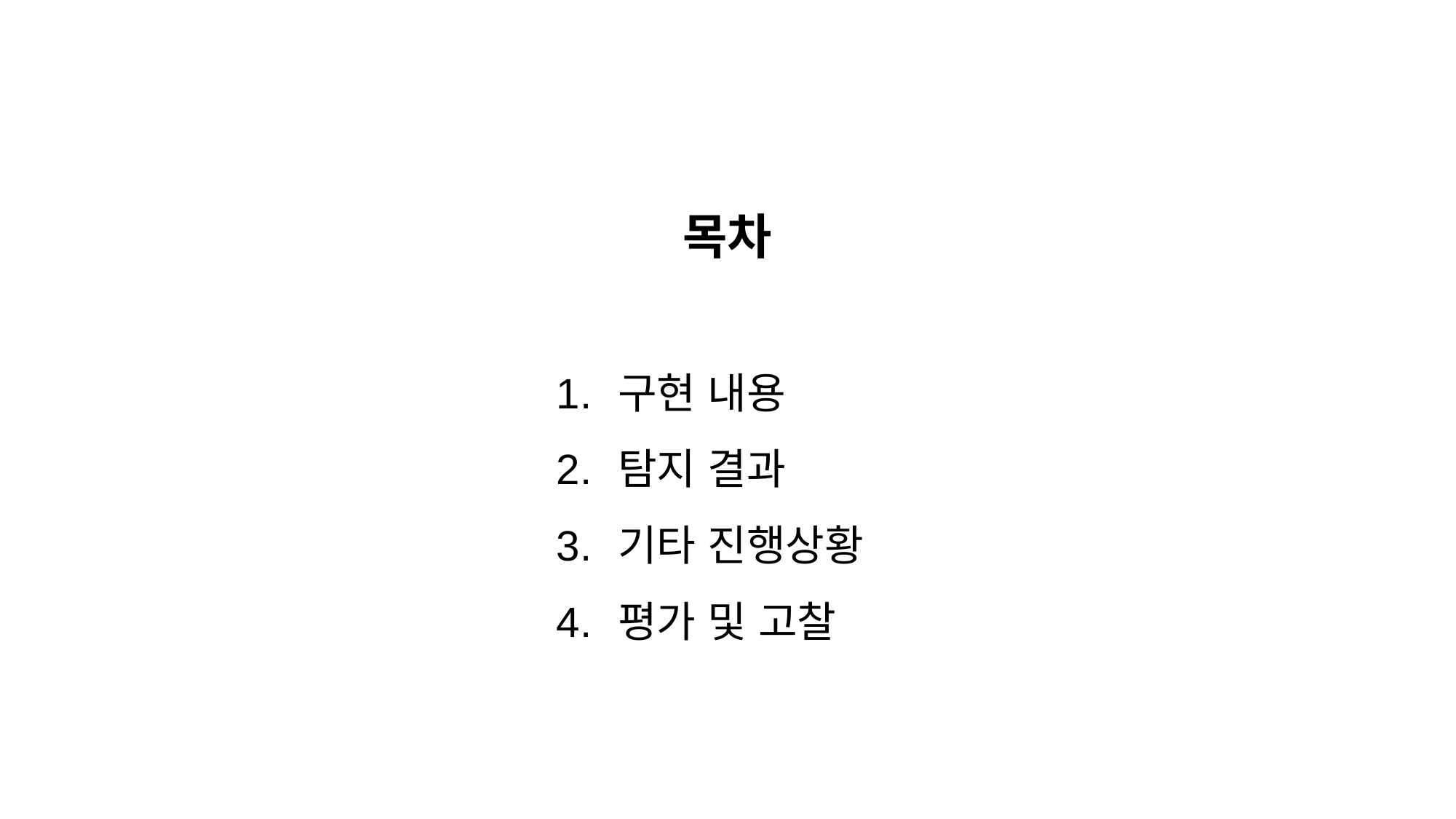

목차

구현 내용
탐지 결과
기타 진행상황
평가 및 고찰